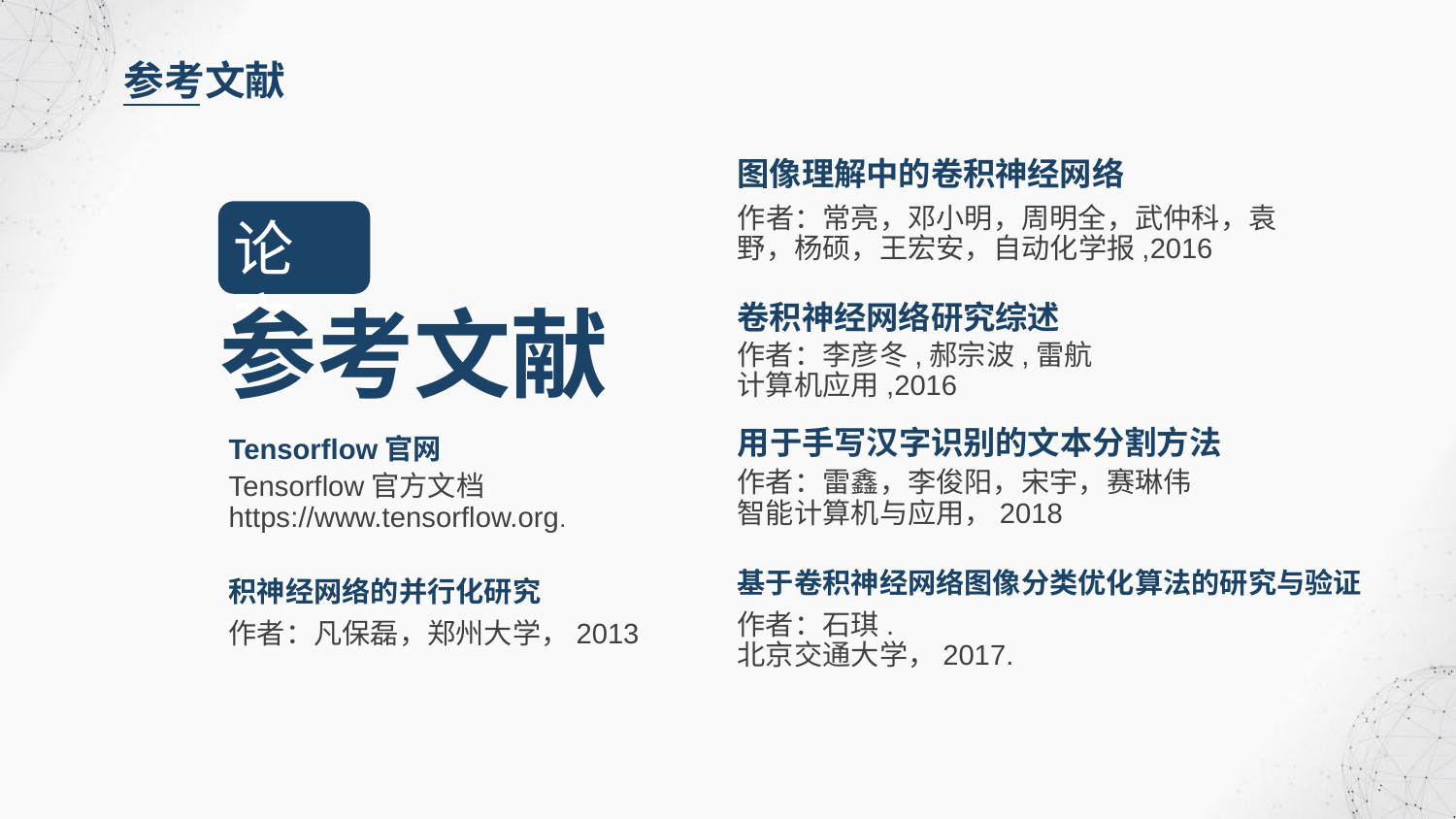

参考文献
图像理解中的卷积神经网络
作者：常亮，邓小明，周明全，武仲科，袁野，杨硕，王宏安，自动化学报,2016
论文
参考文献
卷积神经网络研究综述
作者：李彦冬,郝宗波,雷航
计算机应用,2016
用于手写汉字识别的文本分割方法
Tensorflow官网
作者：雷鑫，李俊阳，宋宇，赛琳伟
智能计算机与应用，2018
Tensorflow官方文档
https://www.tensorflow.org.
基于卷积神经网络图像分类优化算法的研究与验证
积神经网络的并行化研究
作者：石琪.
北京交通大学，2017.
作者：凡保磊，郑州大学，2013